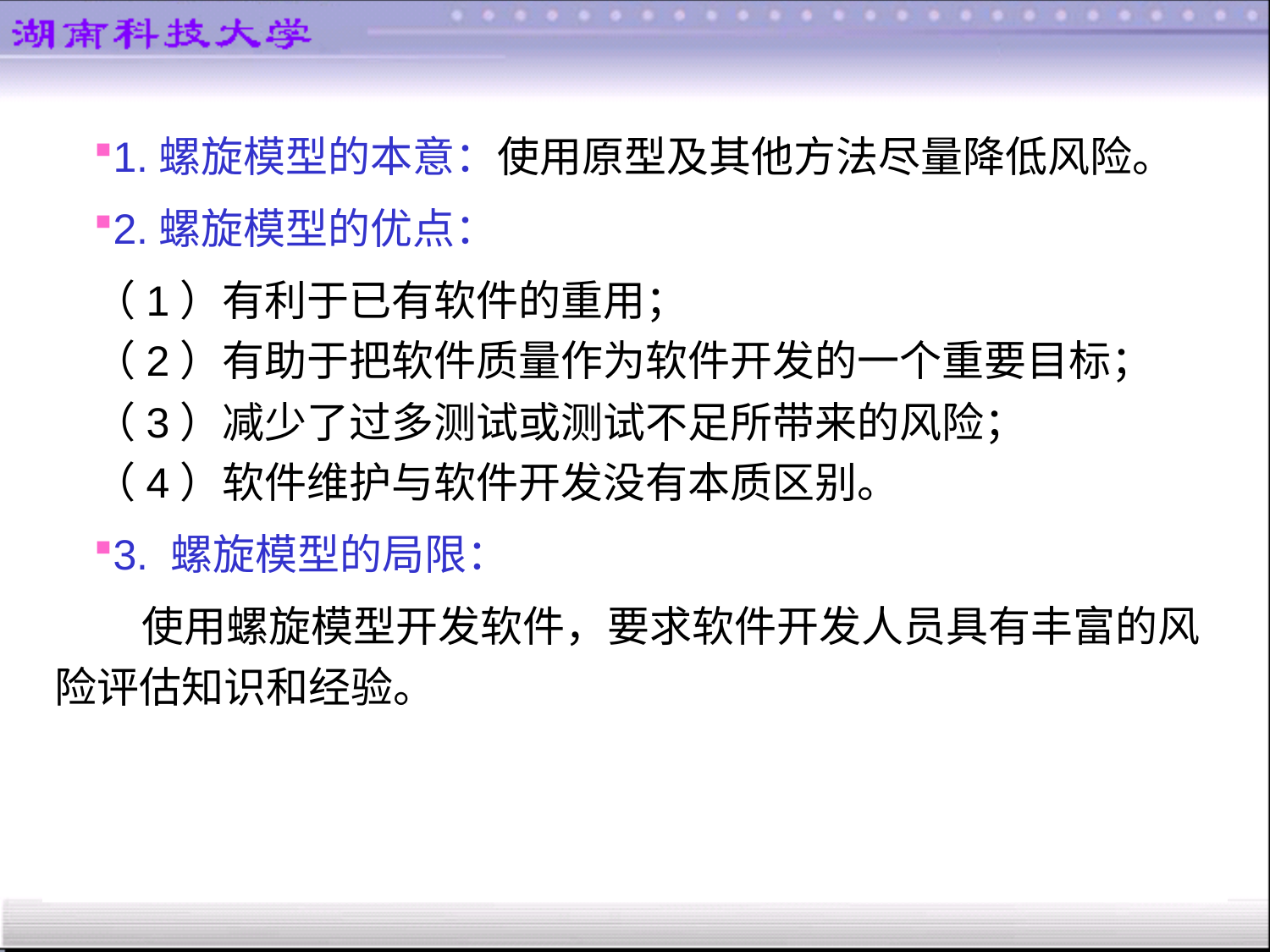

1.螺旋模型的本意：使用原型及其他方法尽量降低风险。
2.螺旋模型的优点：
（1）有利于已有软件的重用；
（2）有助于把软件质量作为软件开发的一个重要目标；
（3）减少了过多测试或测试不足所带来的风险；
（4）软件维护与软件开发没有本质区别。
3. 螺旋模型的局限：
    使用螺旋模型开发软件，要求软件开发人员具有丰富的风险评估知识和经验。